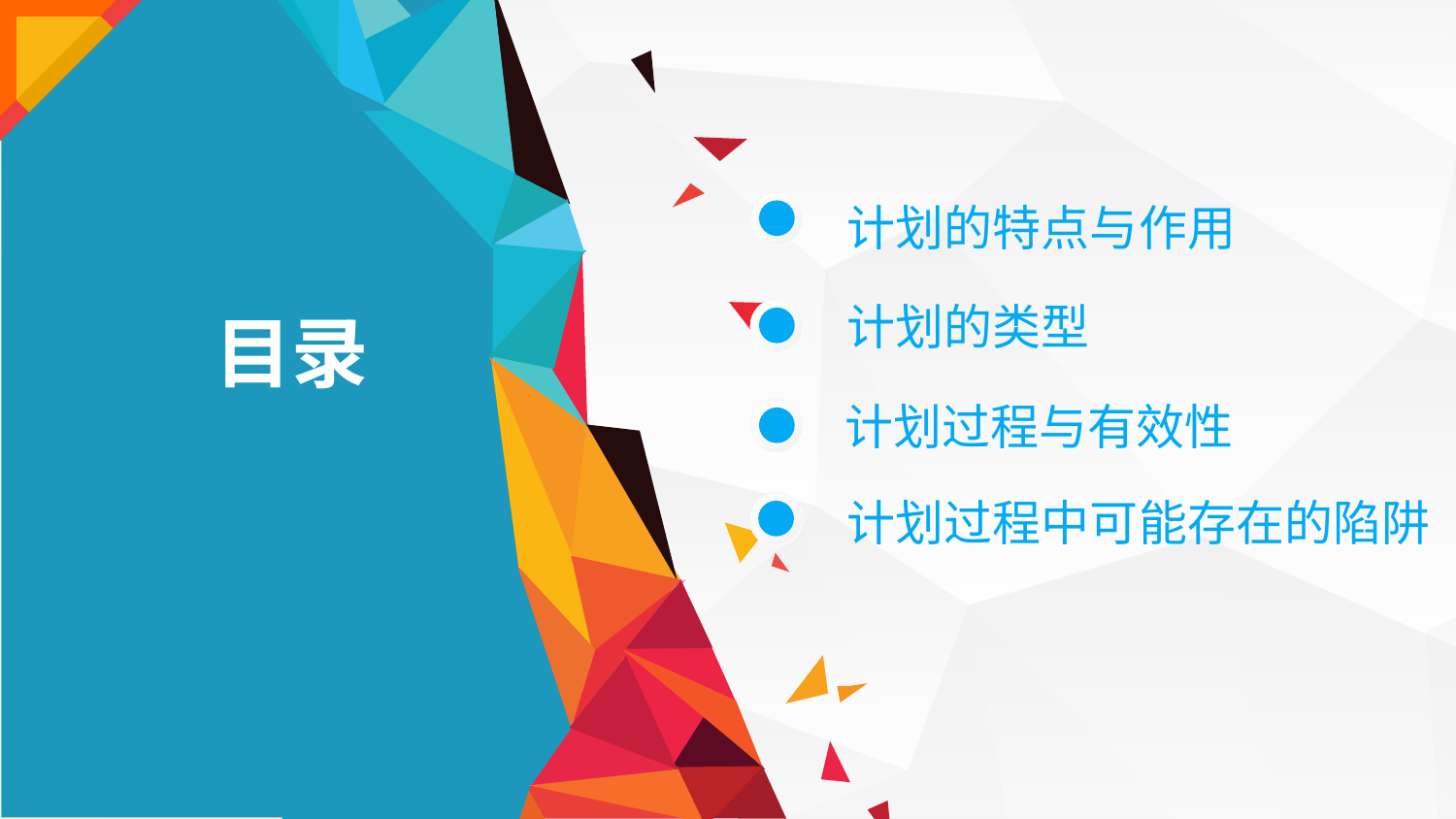

计划的特点与作用

计划的类型
目录

计划过程与有效性

计划过程中可能存在的陷阱